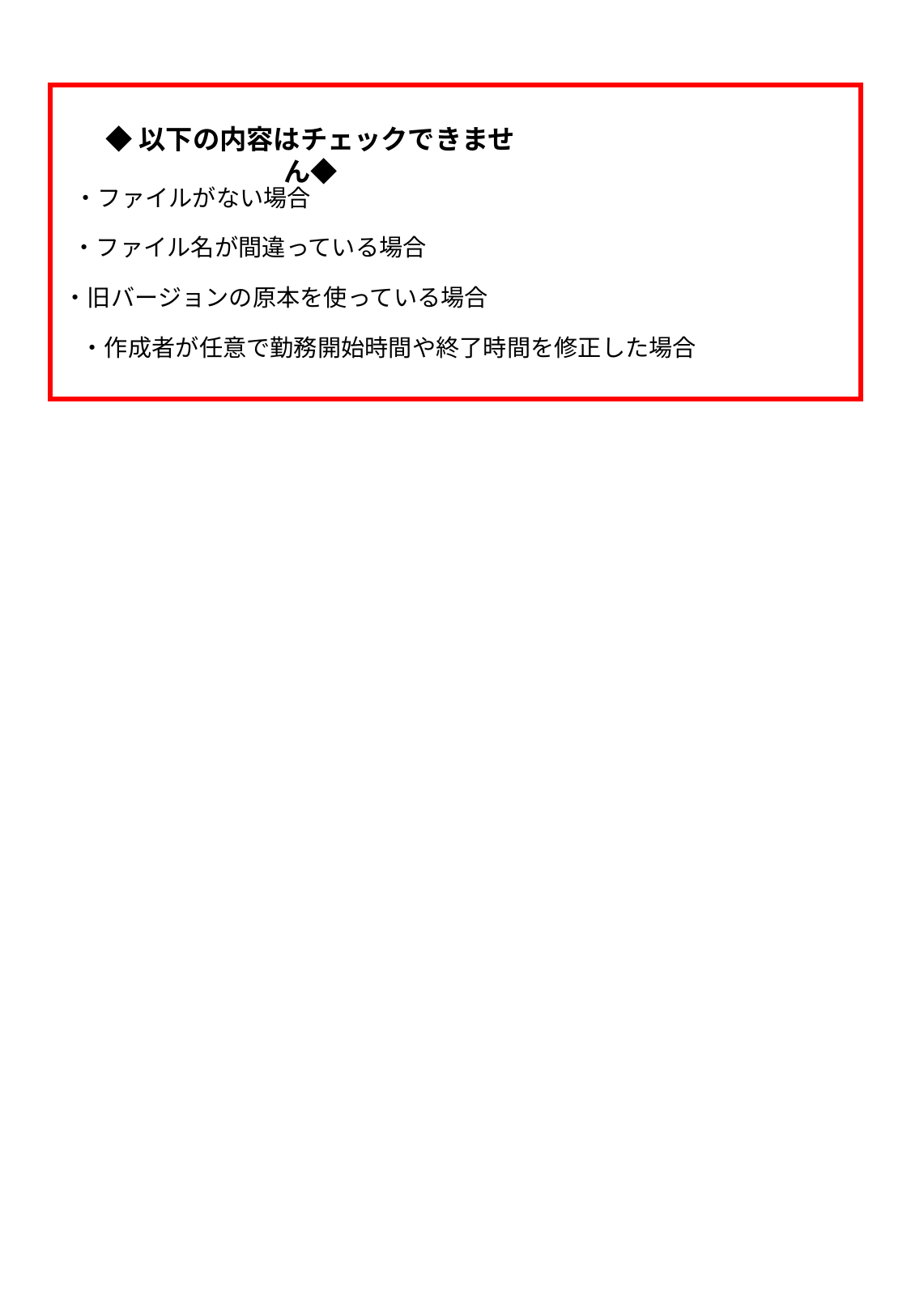

◆以下の内容はチェックできません◆
・ファイルがない場合
・ファイル名が間違っている場合
・旧バージョンの原本を使っている場合
・作成者が任意で勤務開始時間や終了時間を修正した場合